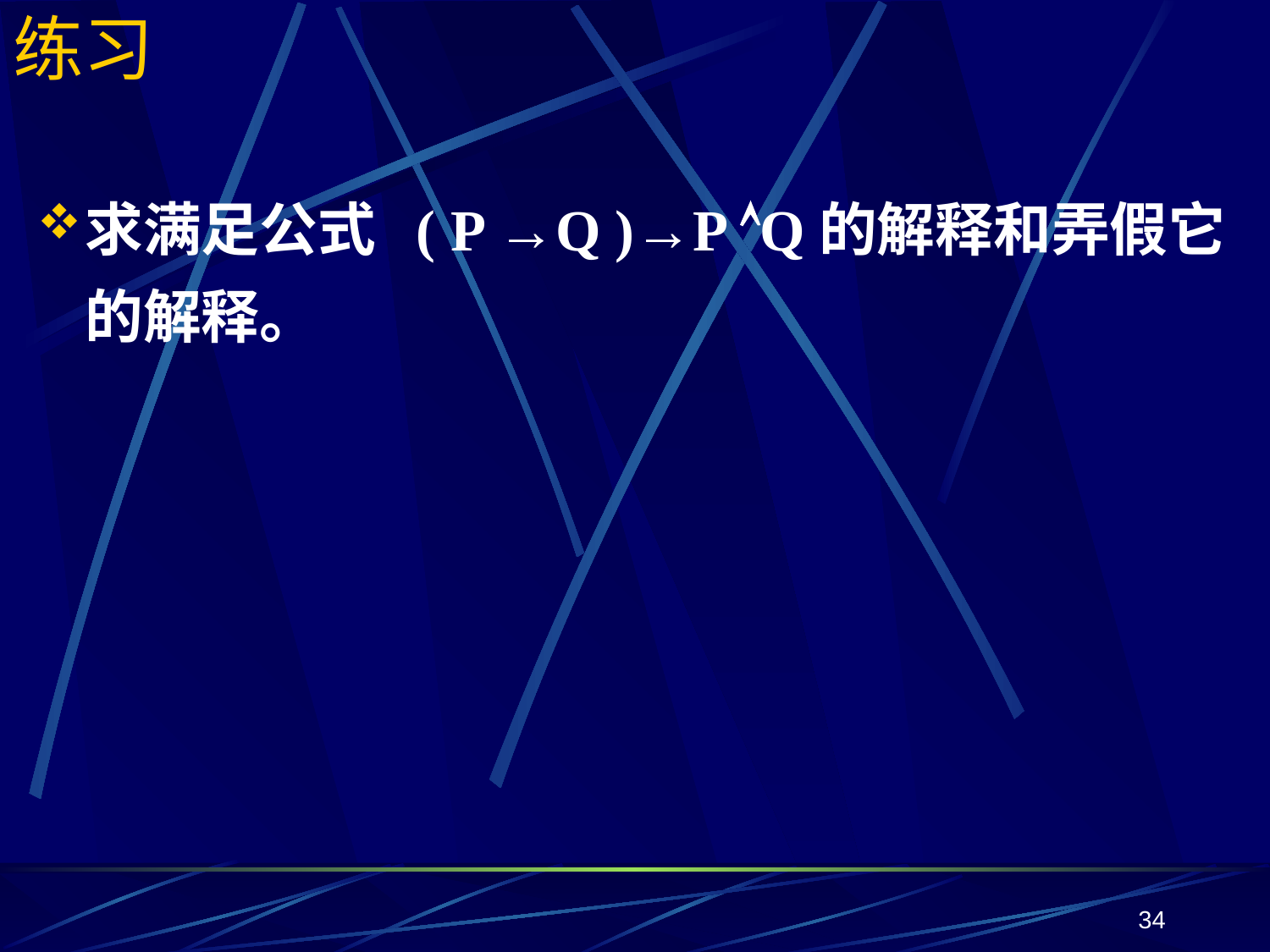

# 练习
求满足公式  ( P →Q )→P ∧Q的解释和弄假它的解释。

34